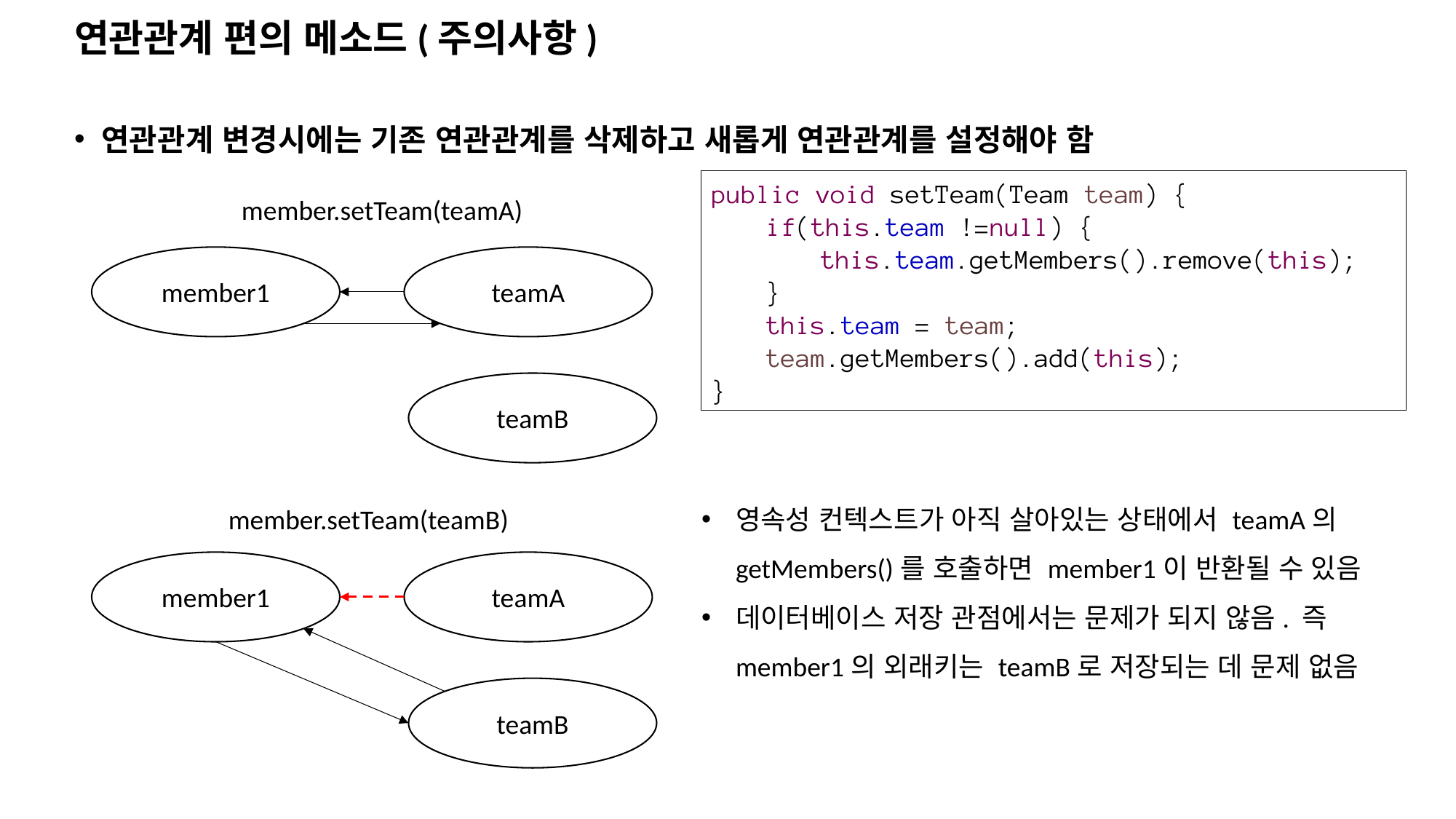

# 연관관계 편의 메소드(주의사항)
연관관계 변경시에는 기존 연관관계를 삭제하고 새롭게 연관관계를 설정해야 함

public void setTeam(Team team) {
if(this.team !=null) {
this.team.getMembers().remove(this);
}
this.team = team;
team.getMembers().add(this);
}
member.setTeam(teamA)
member1
teamA
teamB
영속성 컨텍스트가 아직 살아있는 상태에서 teamA의 getMembers()를 호출하면 member1이 반환될 수 있음
데이터베이스 저장 관점에서는 문제가 되지 않음. 즉 member1의 외래키는 teamB로 저장되는 데 문제 없음
member.setTeam(teamB)
member1
teamA
teamB